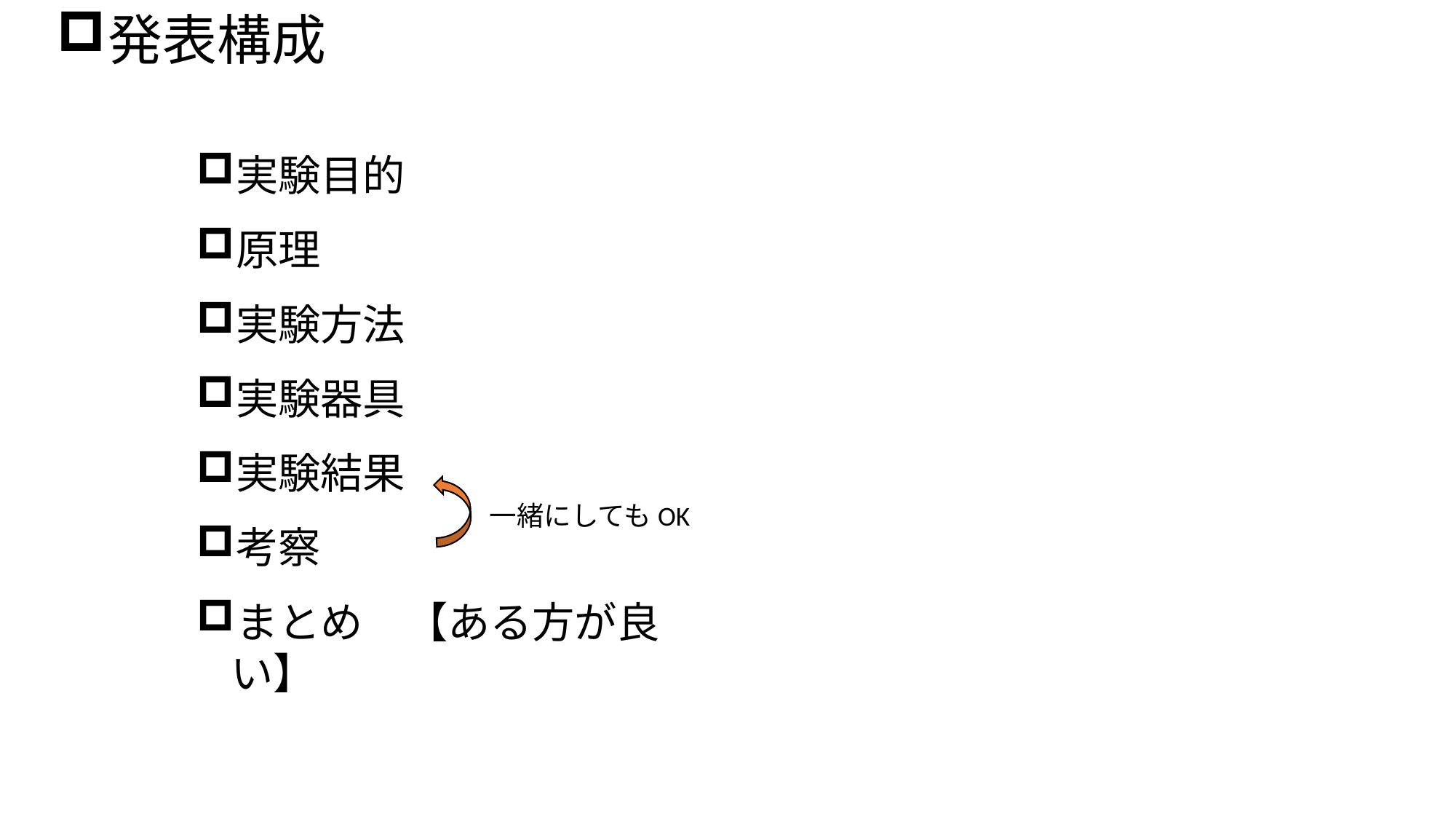

発表構成
実験目的
原理
実験方法
実験器具
実験結果

一緒にしてもOK
考察
まとめ　【ある方が良い】